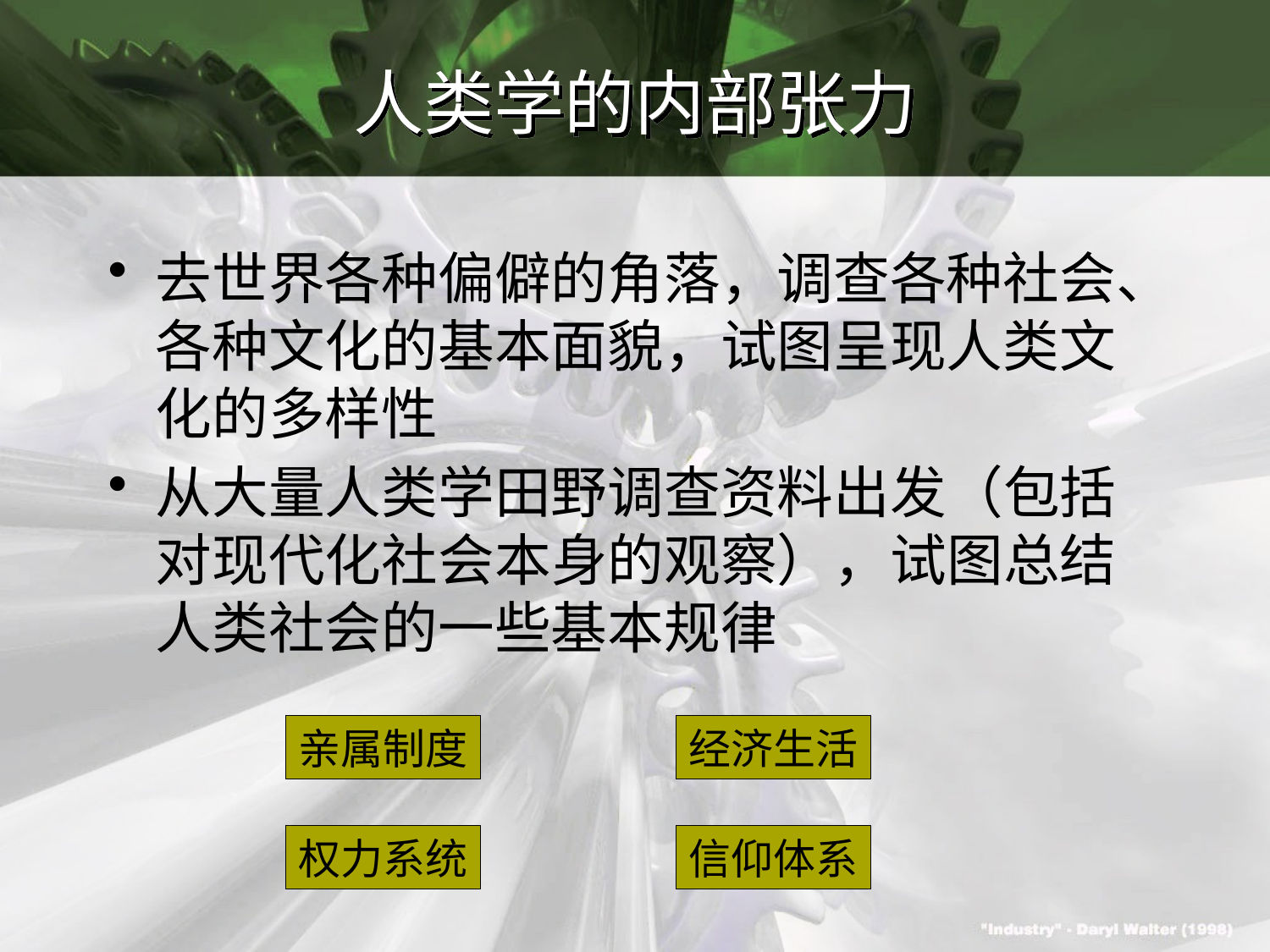

# 人类学的内部张力
去世界各种偏僻的角落，调查各种社会、各种文化的基本面貌，试图呈现人类文化的多样性
从大量人类学田野调查资料出发（包括对现代化社会本身的观察），试图总结人类社会的一些基本规律
亲属制度
经济生活
权力系统
信仰体系